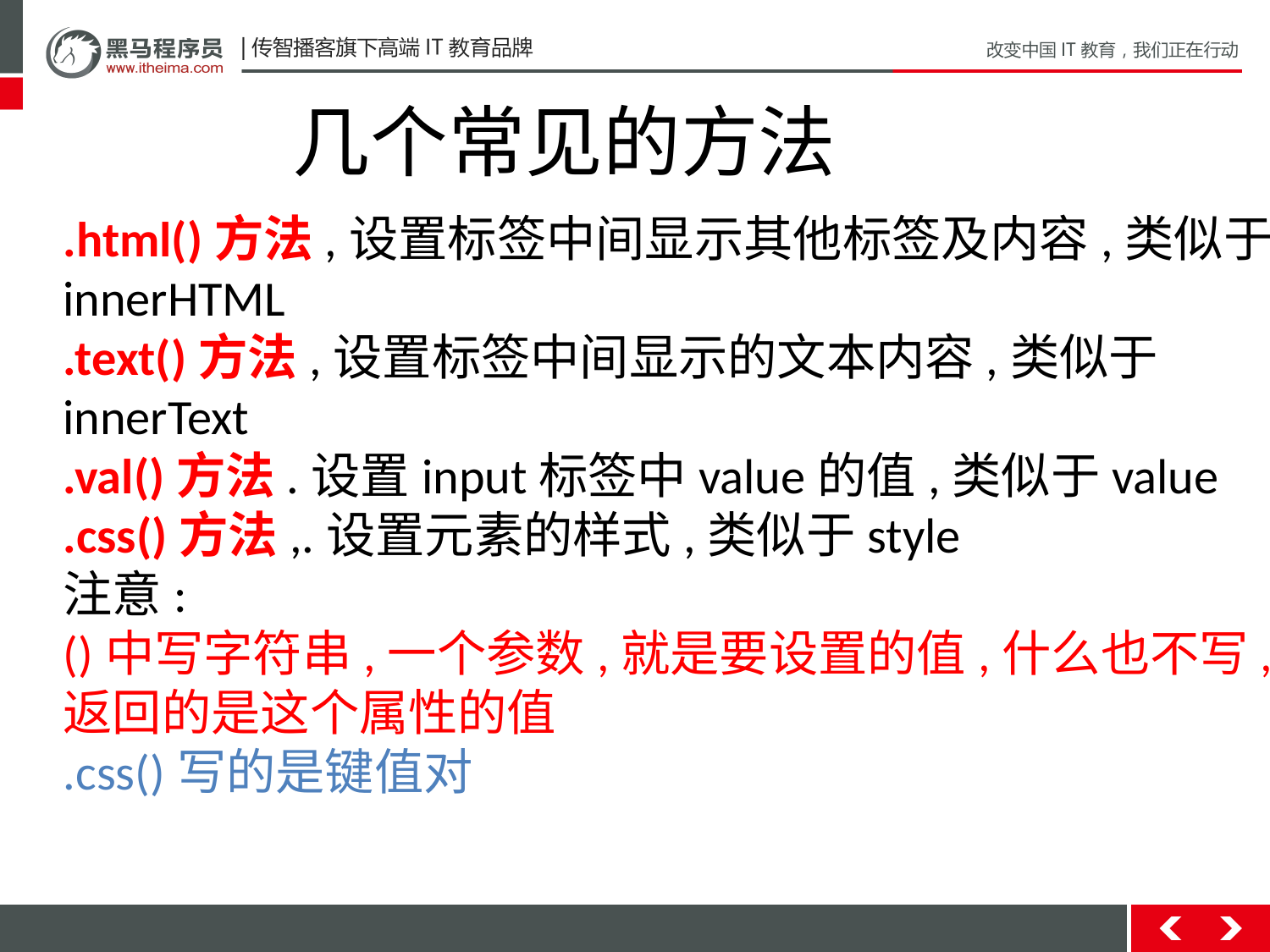

几个常见的方法
.html()方法,设置标签中间显示其他标签及内容,类似于innerHTML
.text()方法,设置标签中间显示的文本内容,类似于innerText
.val()方法.设置input标签中value的值,类似于value
.css()方法,.设置元素的样式,类似于style
注意:
()中写字符串,一个参数,就是要设置的值,什么也不写,返回的是这个属性的值
.css()写的是键值对